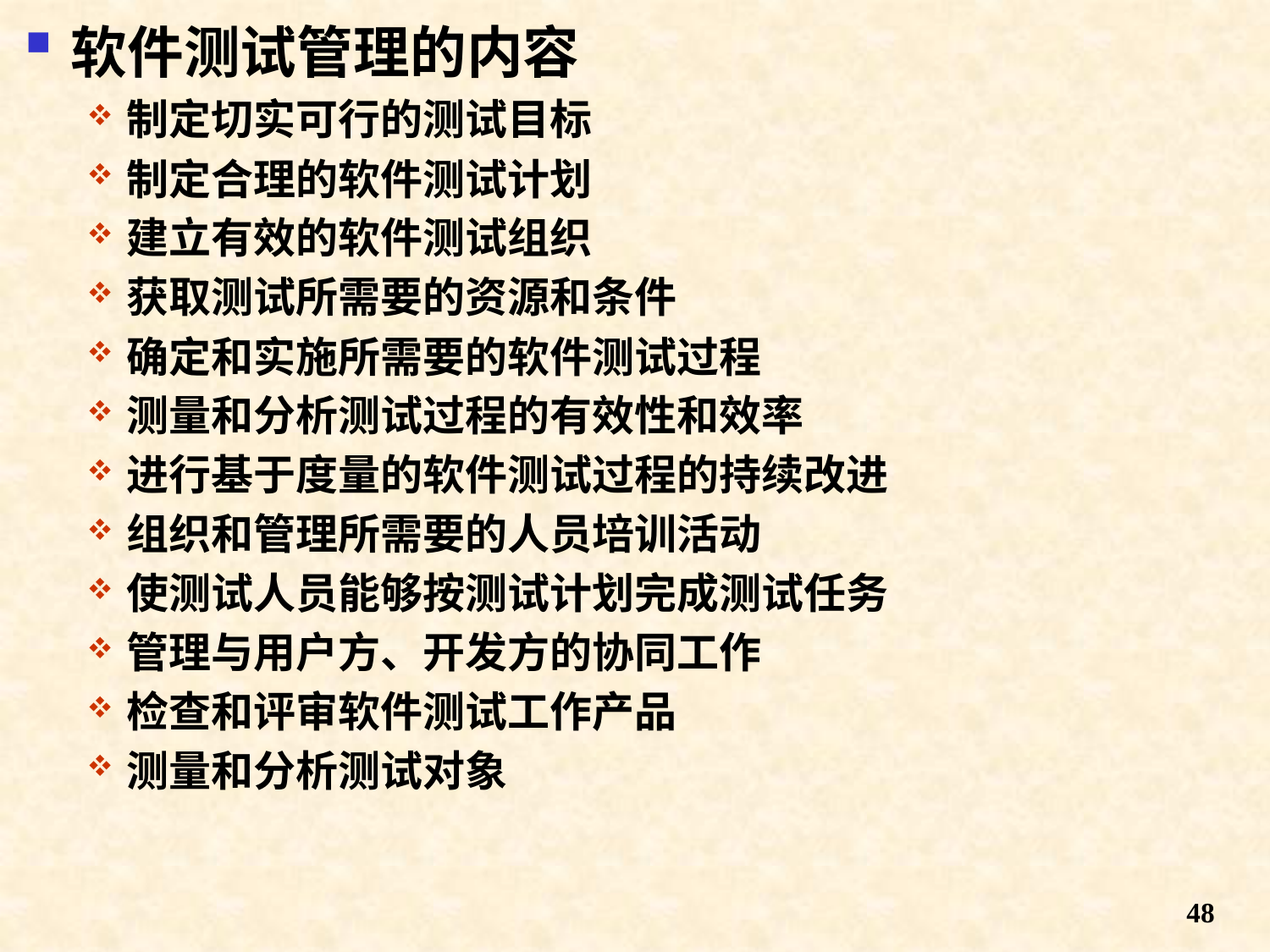

软件测试管理的内容
制定切实可行的测试目标
制定合理的软件测试计划
建立有效的软件测试组织
获取测试所需要的资源和条件
确定和实施所需要的软件测试过程
测量和分析测试过程的有效性和效率
进行基于度量的软件测试过程的持续改进
组织和管理所需要的人员培训活动
使测试人员能够按测试计划完成测试任务
管理与用户方、开发方的协同工作
检查和评审软件测试工作产品
测量和分析测试对象

48